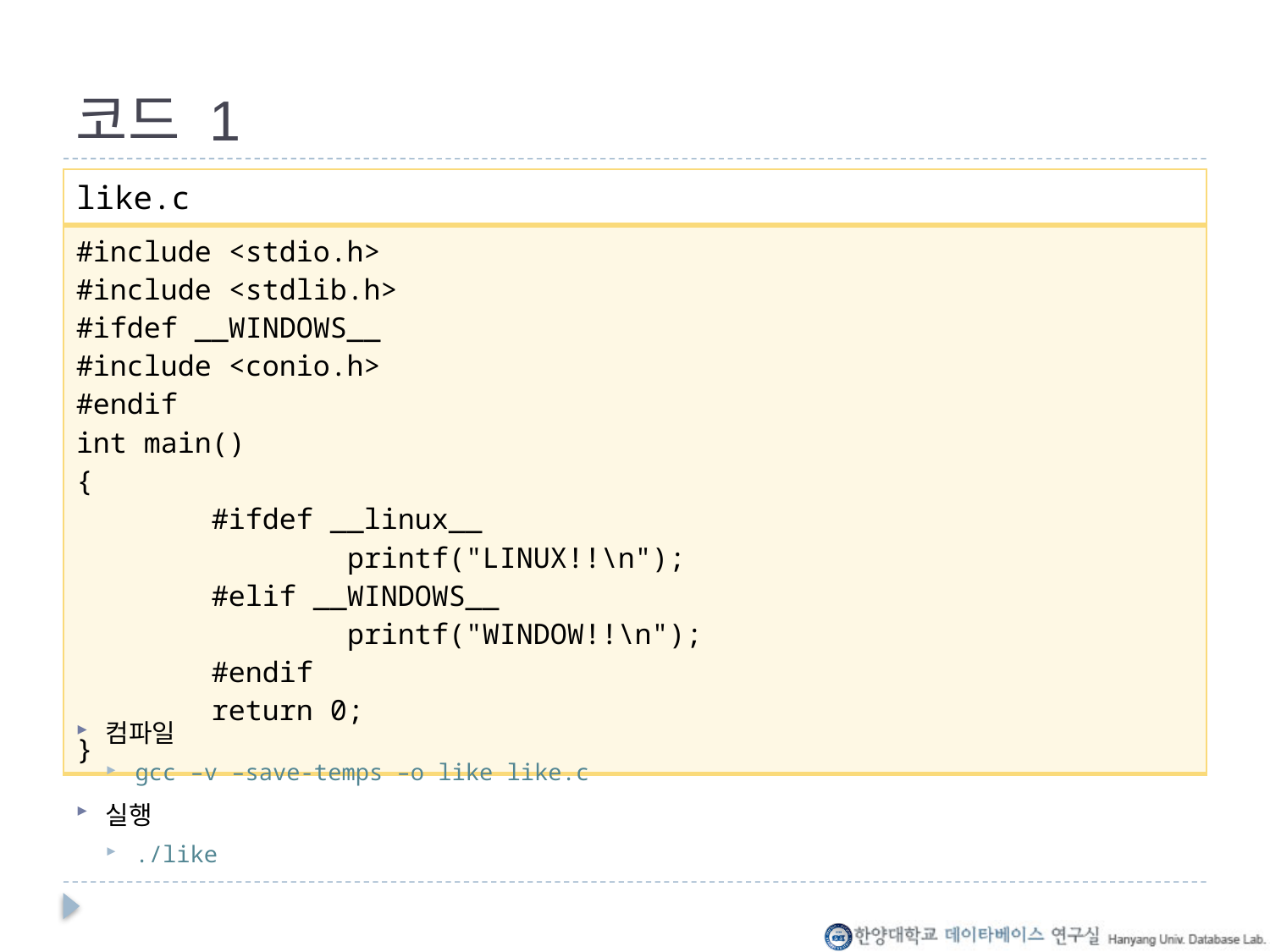

# 코드 1
| like.c |
| --- |
| #include <stdio.h> #include <stdlib.h> #ifdef \_\_WINDOWS\_\_ #include <conio.h> #endif int main() { #ifdef \_\_linux\_\_ printf("LINUX!!\n"); #elif \_\_WINDOWS\_\_ printf("WINDOW!!\n"); #endif return 0; } |
컴파일
gcc –v –save-temps –o like like.c
실행
./like